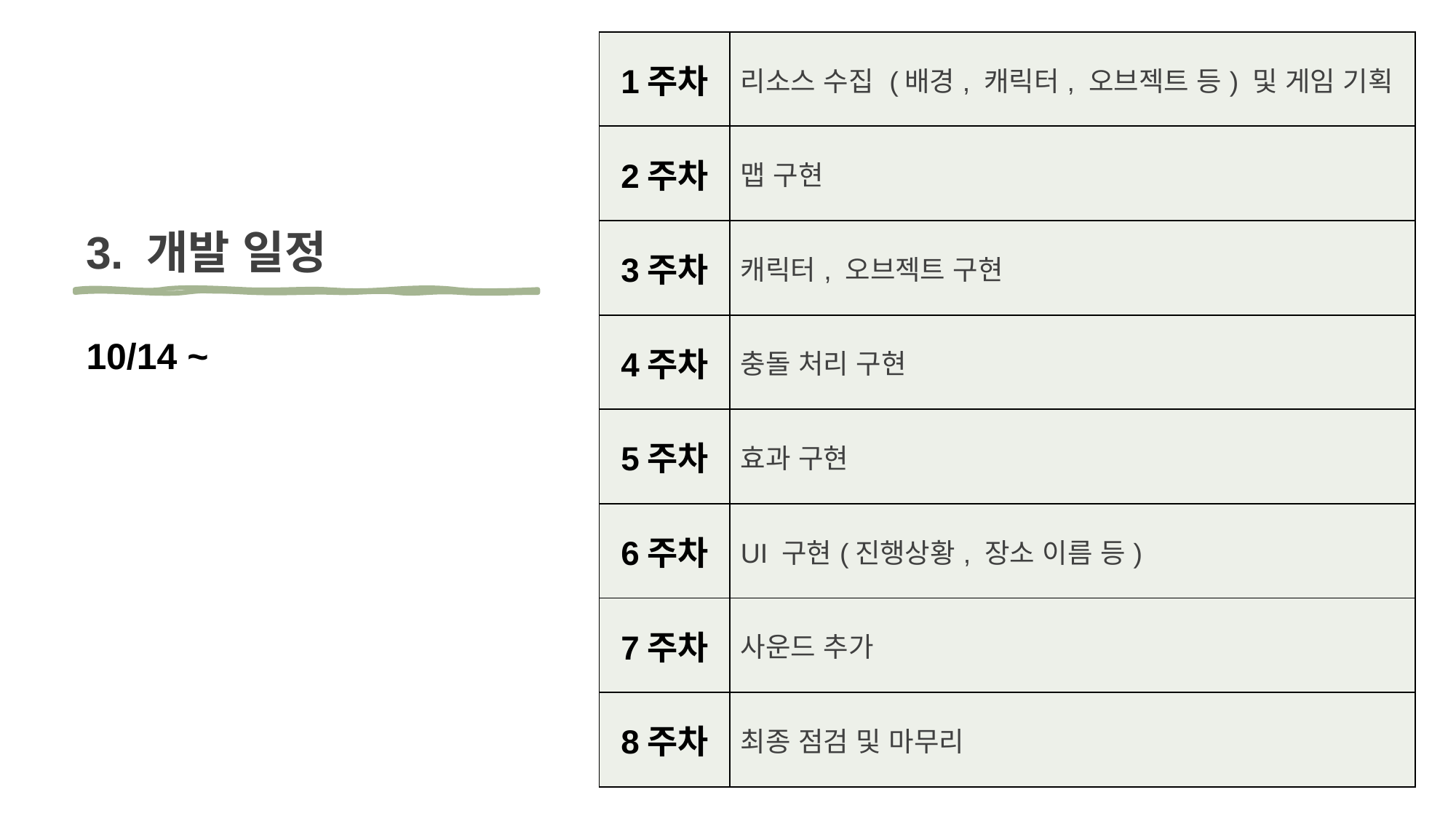

| 1주차 | 리소스 수집 (배경, 캐릭터, 오브젝트 등) 및 게임 기획 |
| --- | --- |
| 2주차 | 맵 구현 |
| 3주차 | 캐릭터, 오브젝트 구현 |
| 4주차 | 충돌 처리 구현 |
| 5주차 | 효과 구현 |
| 6주차 | UI 구현(진행상황, 장소 이름 등) |
| 7주차 | 사운드 추가 |
| 8주차 | 최종 점검 및 마무리 |
3. 개발 일정
10/14 ~